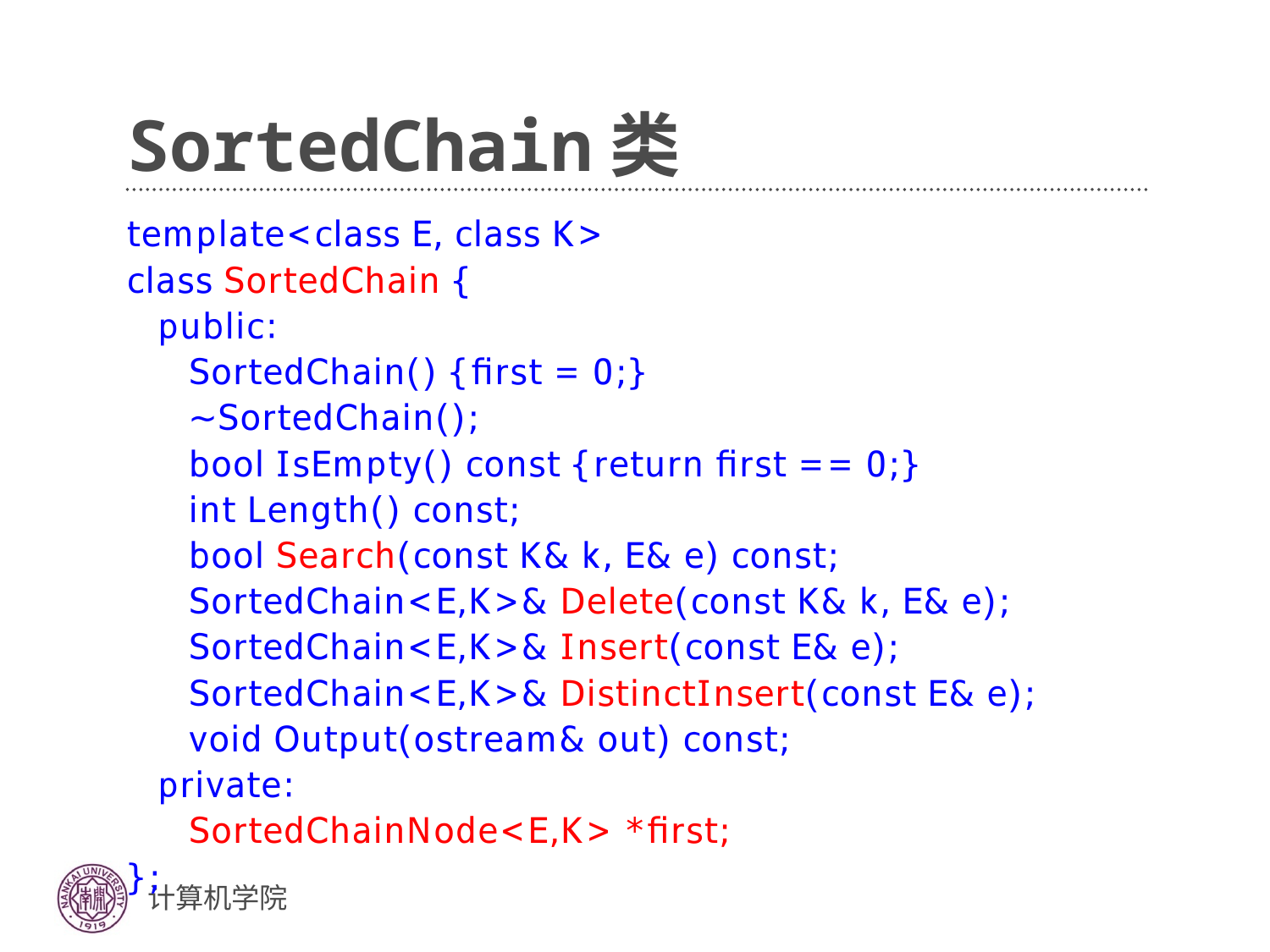

# SortedChain类
template<class E, class K>
class SortedChain {
   public:
      SortedChain() {first = 0;}
      ~SortedChain();
      bool IsEmpty() const {return first == 0;}
      int Length() const;
      bool Search(const K& k, E& e) const;
      SortedChain<E,K>& Delete(const K& k, E& e);
      SortedChain<E,K>& Insert(const E& e);
      SortedChain<E,K>& DistinctInsert(const E& e);
      void Output(ostream& out) const;
   private:
      SortedChainNode<E,K> *first;
};